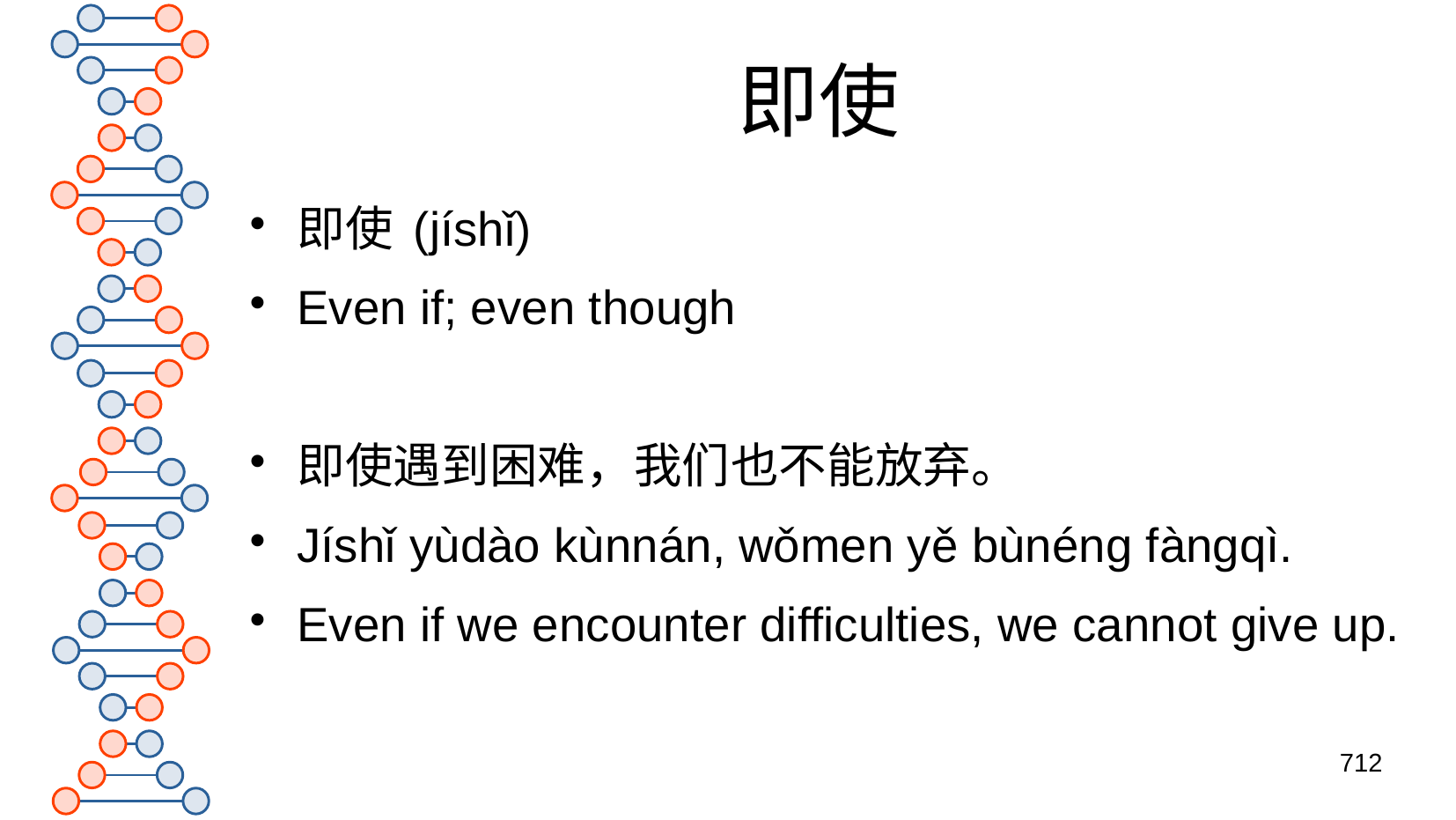

# 即使
即使 (jíshǐ)
Even if; even though

即使遇到困难，我们也不能放弃。
Jíshǐ yùdào kùnnán, wǒmen yě bùnéng fàngqì.
Even if we encounter difficulties, we cannot give up.

712